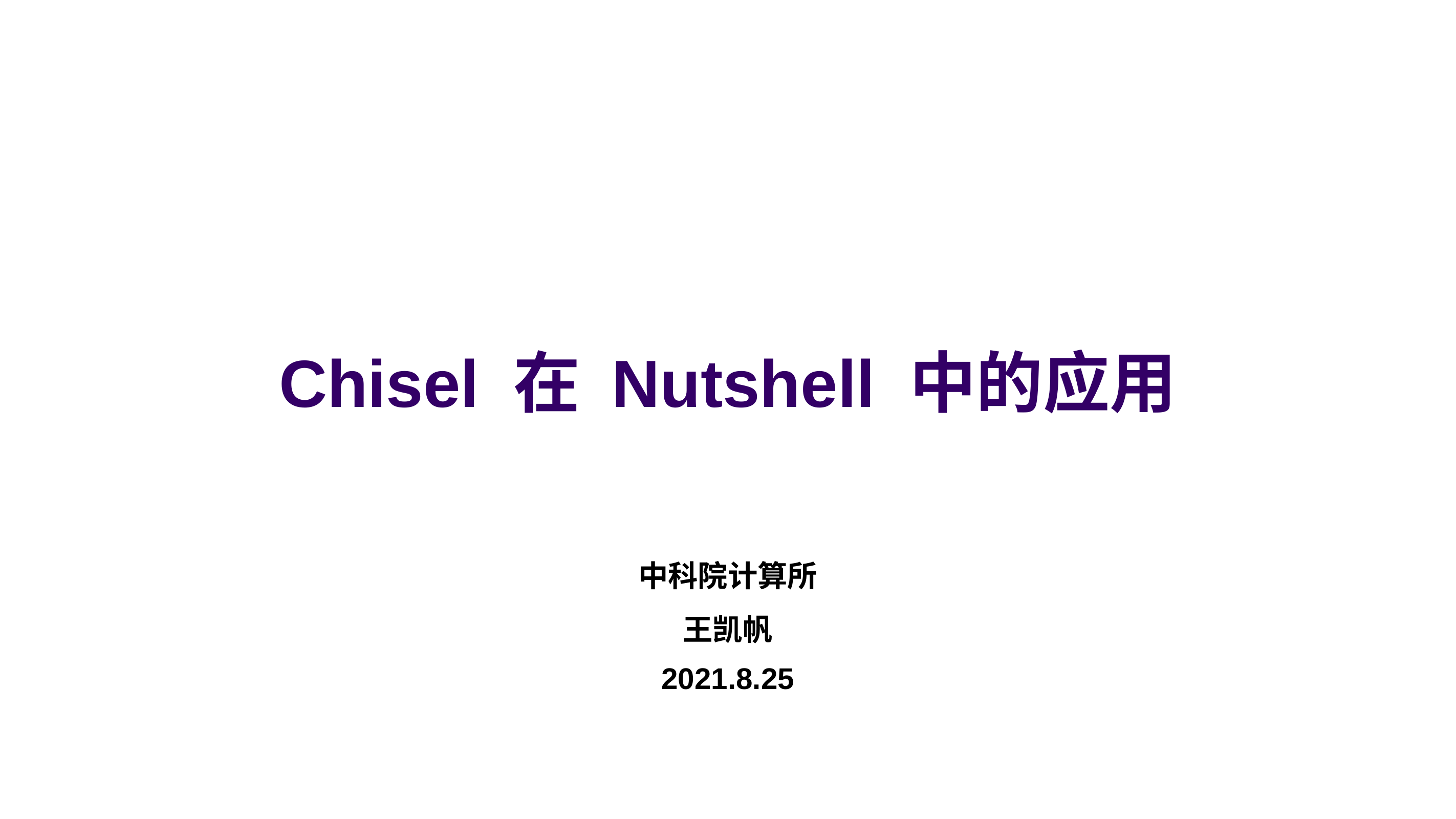

# Chisel 在 Nutshell 中的应用 中科院计算所 王凯帆 2021.8.25